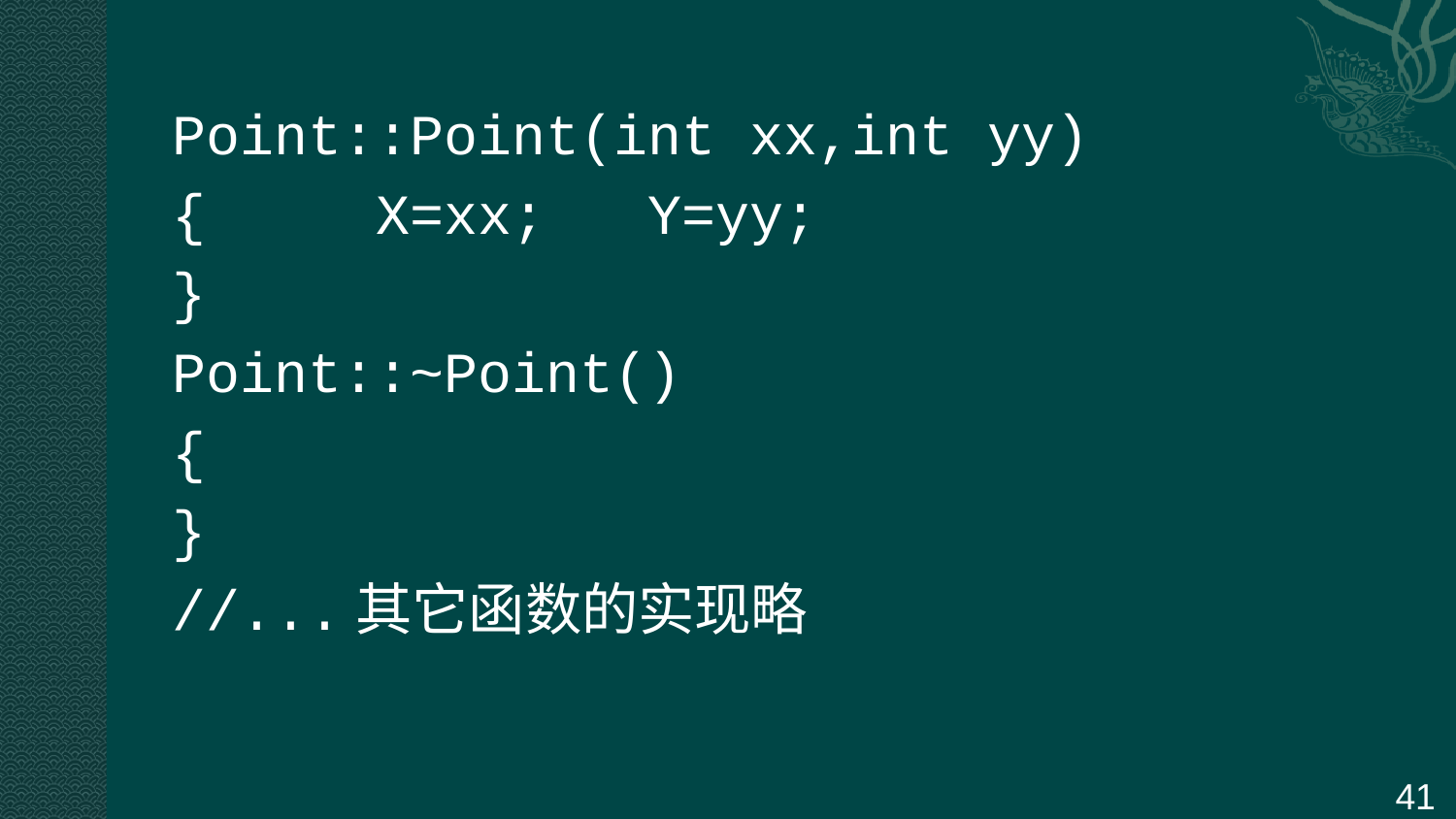

Point::Point(int xx,int yy)
{     X=xx;   Y=yy;
}
Point::~Point()
{
}
//...其它函数的实现略
41